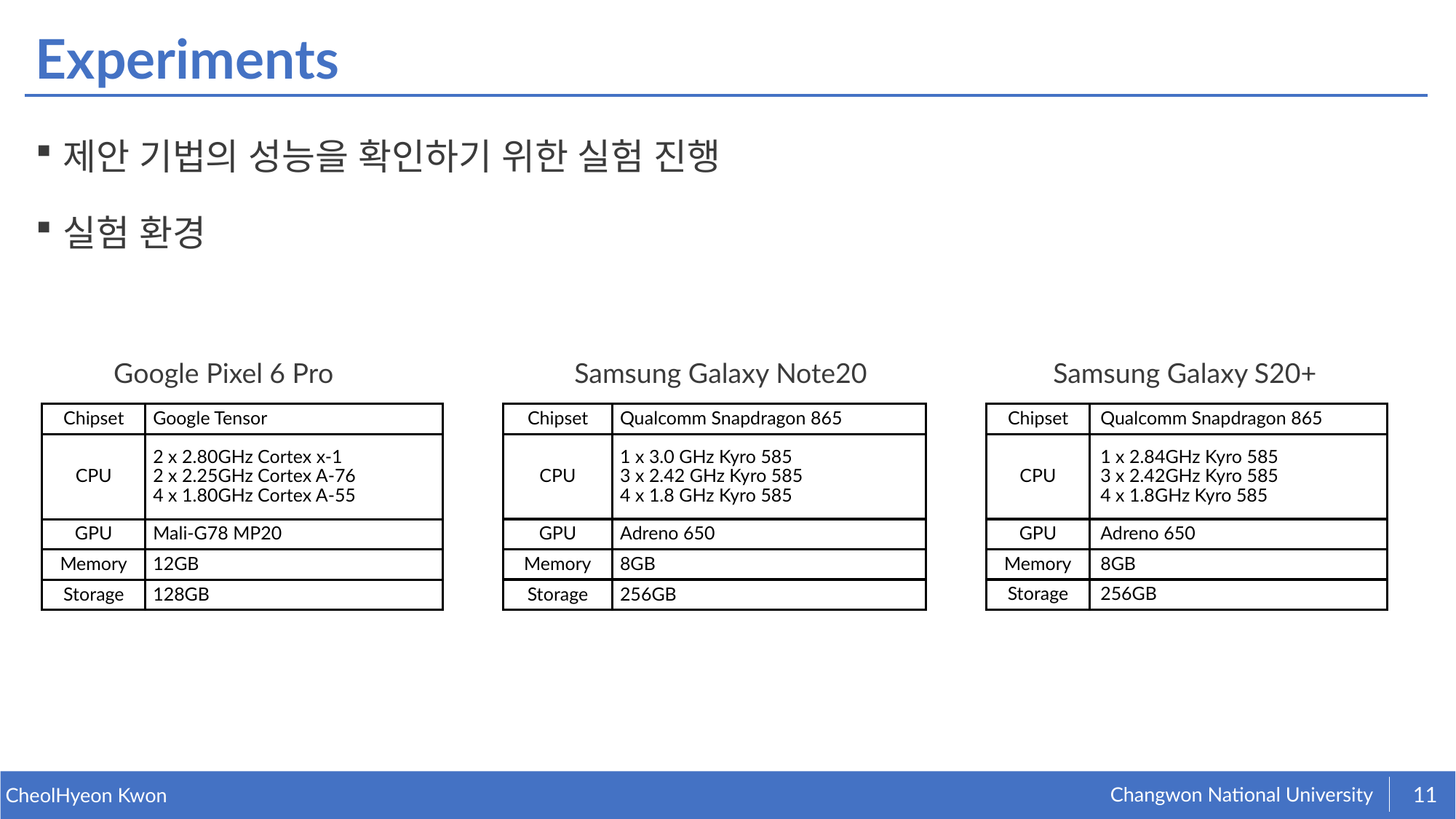

# Experiments
제안 기법의 성능을 확인하기 위한 실험 진행
실험 환경
Google Pixel 6 Pro
Samsung Galaxy Note20
Samsung Galaxy S20+
| Chipset | Qualcomm Snapdragon 865 |
| --- | --- |
| CPU | 1 x 2.84GHz Kyro 585 3 x 2.42GHz Kyro 585 4 x 1.8GHz Kyro 585 |
| GPU | Adreno 650 |
| Memory | 8GB |
| Storage | 256GB |
| Chipset | Qualcomm Snapdragon 865 |
| --- | --- |
| CPU | 1 x 3.0 GHz Kyro 585 3 x 2.42 GHz Kyro 585 4 x 1.8 GHz Kyro 585 |
| GPU | Adreno 650 |
| Memory | 8GB |
| Storage | 256GB |
| Chipset | Google Tensor |
| --- | --- |
| CPU | 2 x 2.80GHz Cortex x-1 2 x 2.25GHz Cortex A-76 4 x 1.80GHz Cortex A-55 |
| GPU | Mali-G78 MP20 |
| Memory | 12GB |
| Storage | 128GB |

11